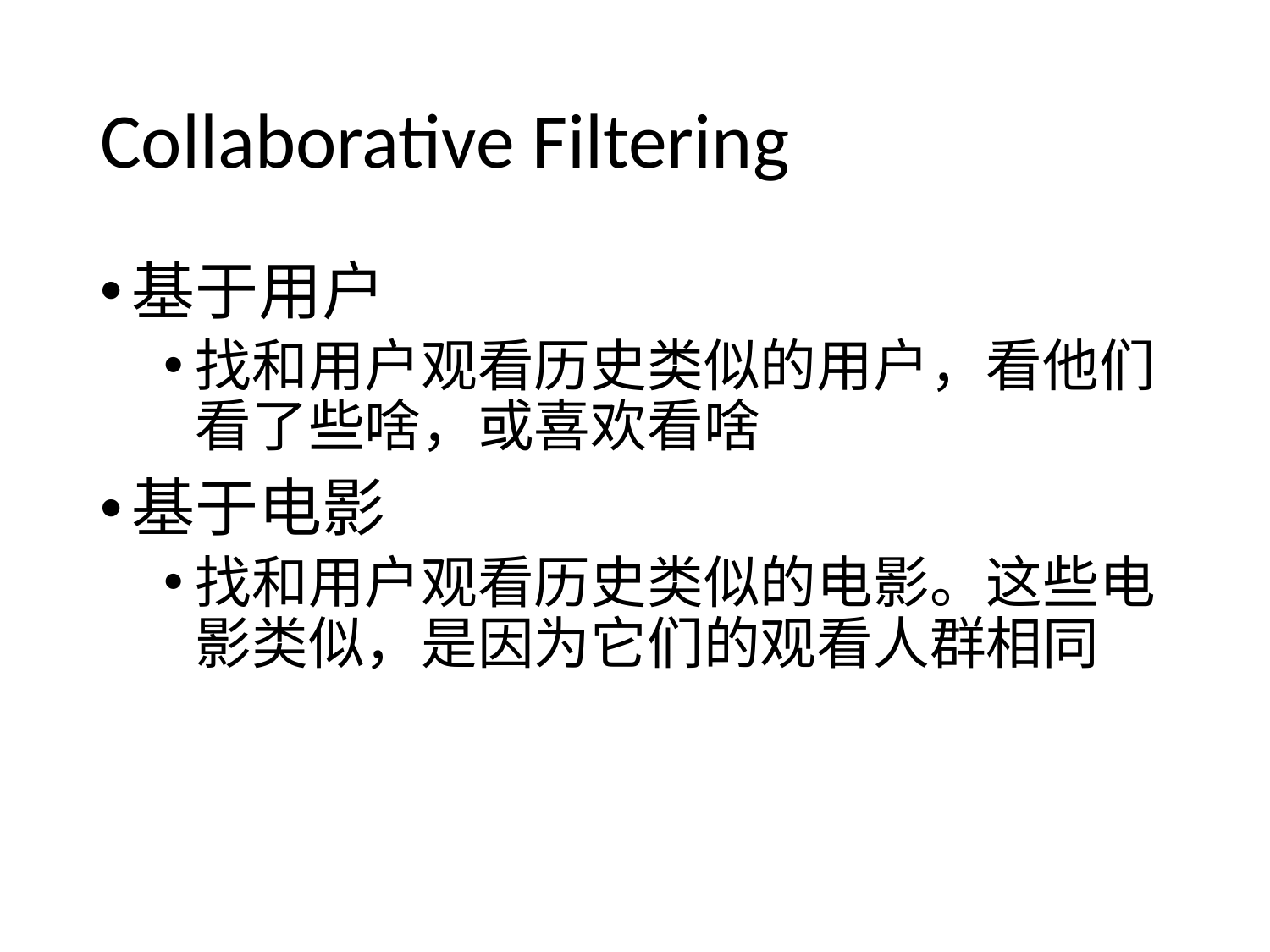

# Collaborative Filtering
基于用户
找和用户观看历史类似的用户，看他们看了些啥，或喜欢看啥
基于电影
找和用户观看历史类似的电影。这些电影类似，是因为它们的观看人群相同